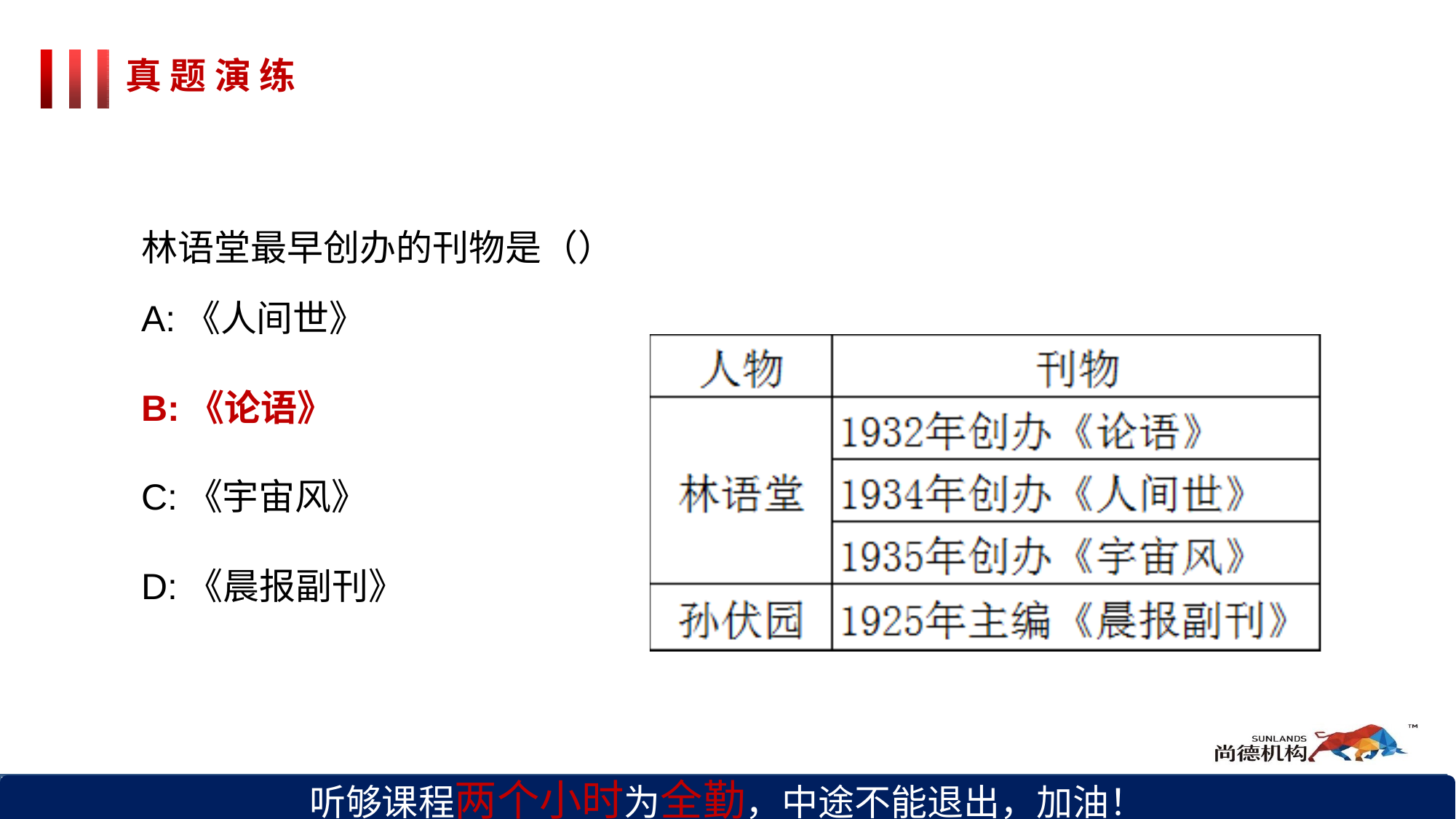

# 真 题 演 练
林语堂最早创办的刊物是（）
A:《人间世》

B:《论语》

C:《宇宙风》

D:《晨报副刊》

听够课程两个小时为全勤，中途不能退出，加油！
62